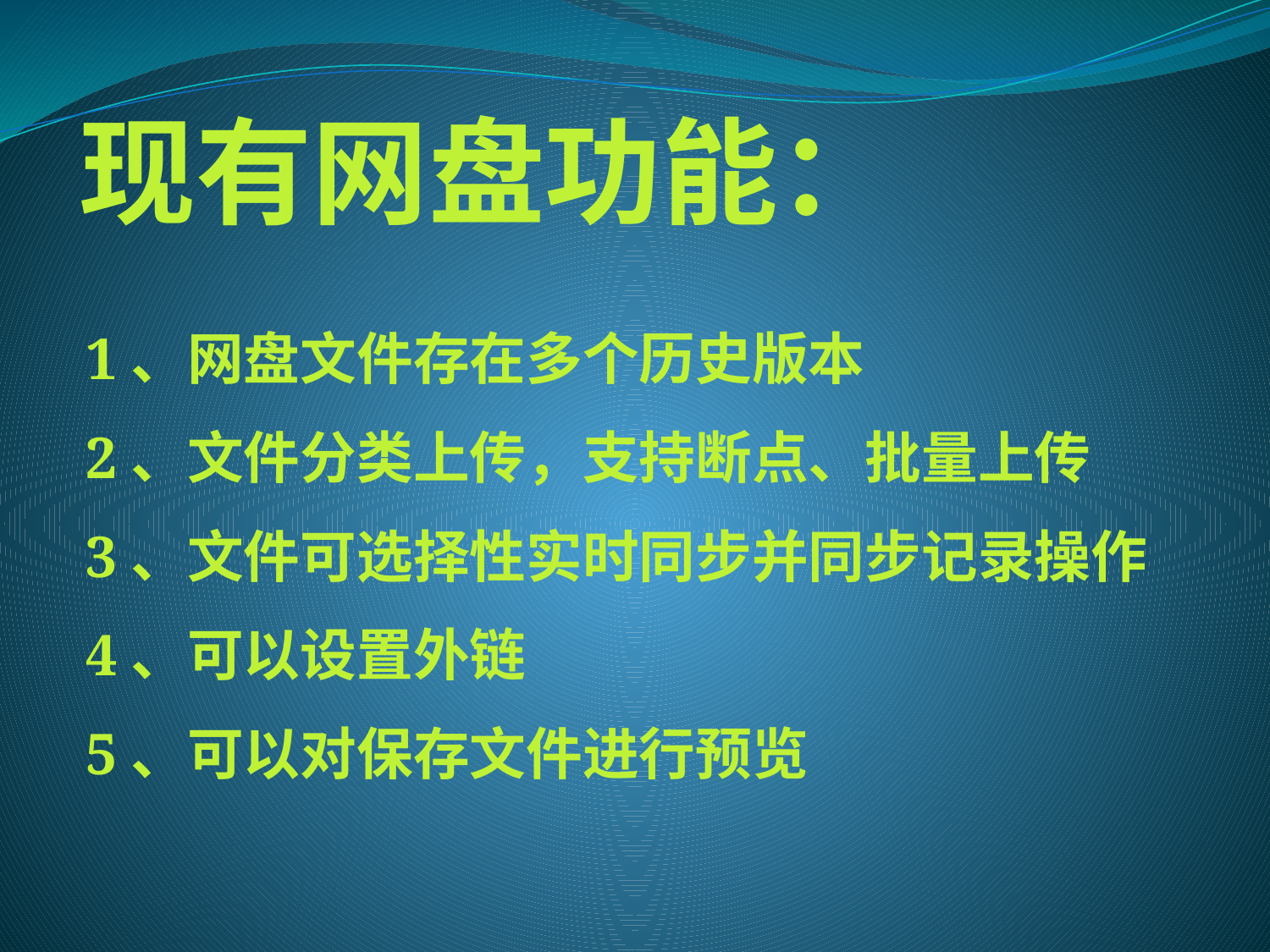

# 现有网盘功能：
1、网盘文件存在多个历史版本

2、文件分类上传，支持断点、批量上传

3、文件可选择性实时同步并同步记录操作

4、可以设置外链

5、可以对保存文件进行预览